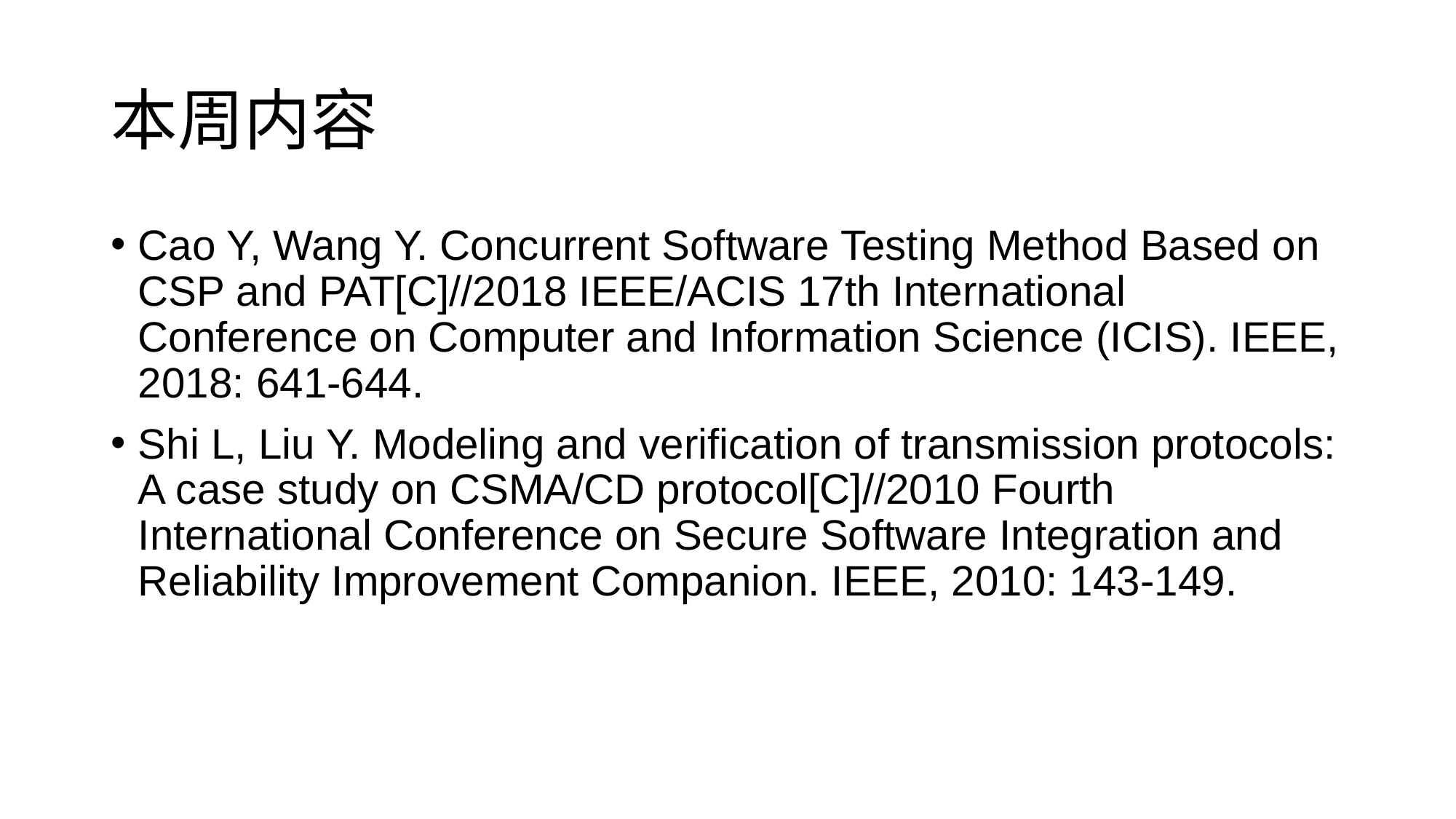

# 本周内容
Cao Y, Wang Y. Concurrent Software Testing Method Based on CSP and PAT[C]//2018 IEEE/ACIS 17th International Conference on Computer and Information Science (ICIS). IEEE, 2018: 641-644.
Shi L, Liu Y. Modeling and verification of transmission protocols: A case study on CSMA/CD protocol[C]//2010 Fourth International Conference on Secure Software Integration and Reliability Improvement Companion. IEEE, 2010: 143-149.